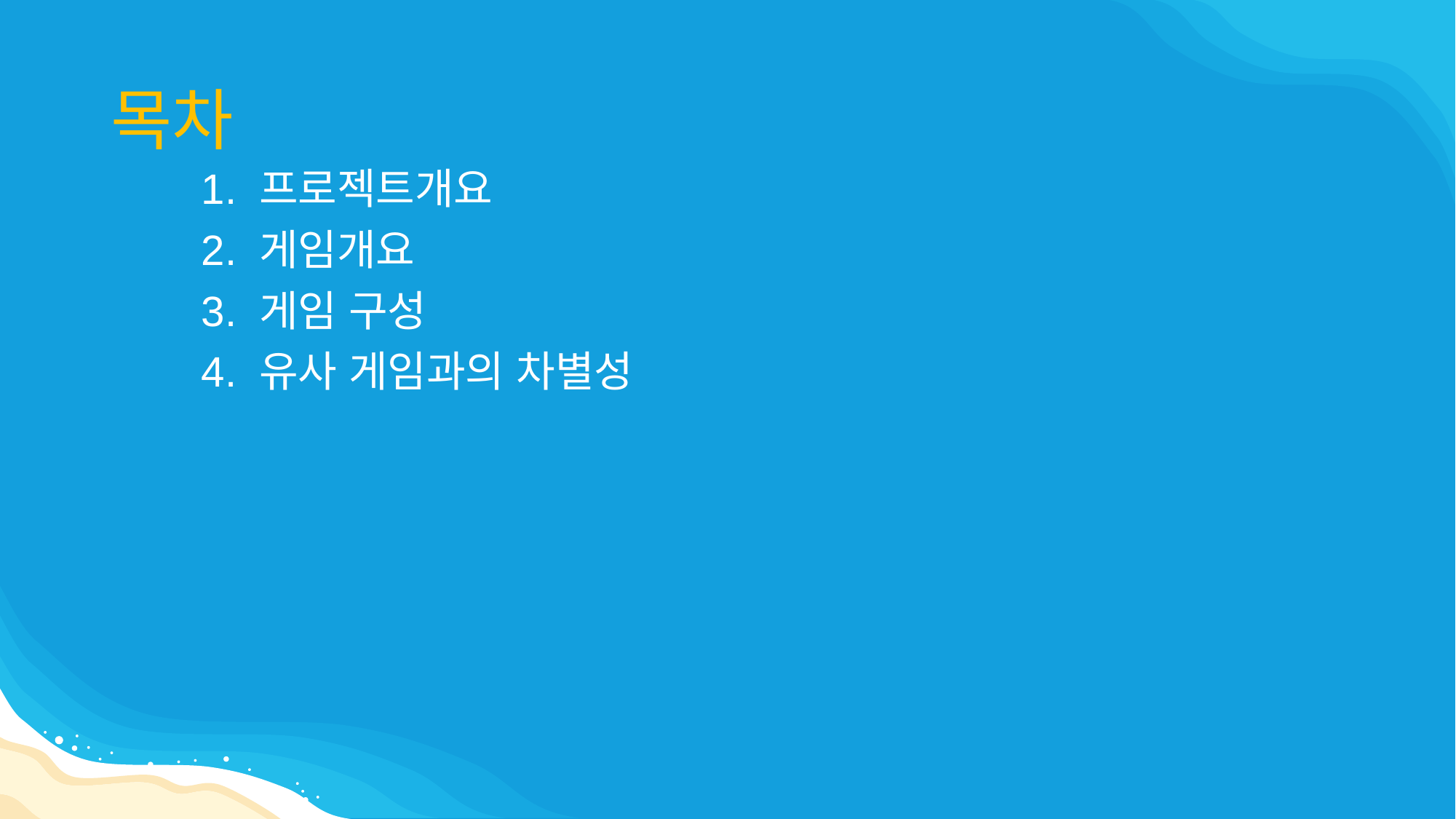

# 목차
1. 프로젝트개요
2. 게임개요
3. 게임 구성
4. 유사 게임과의 차별성